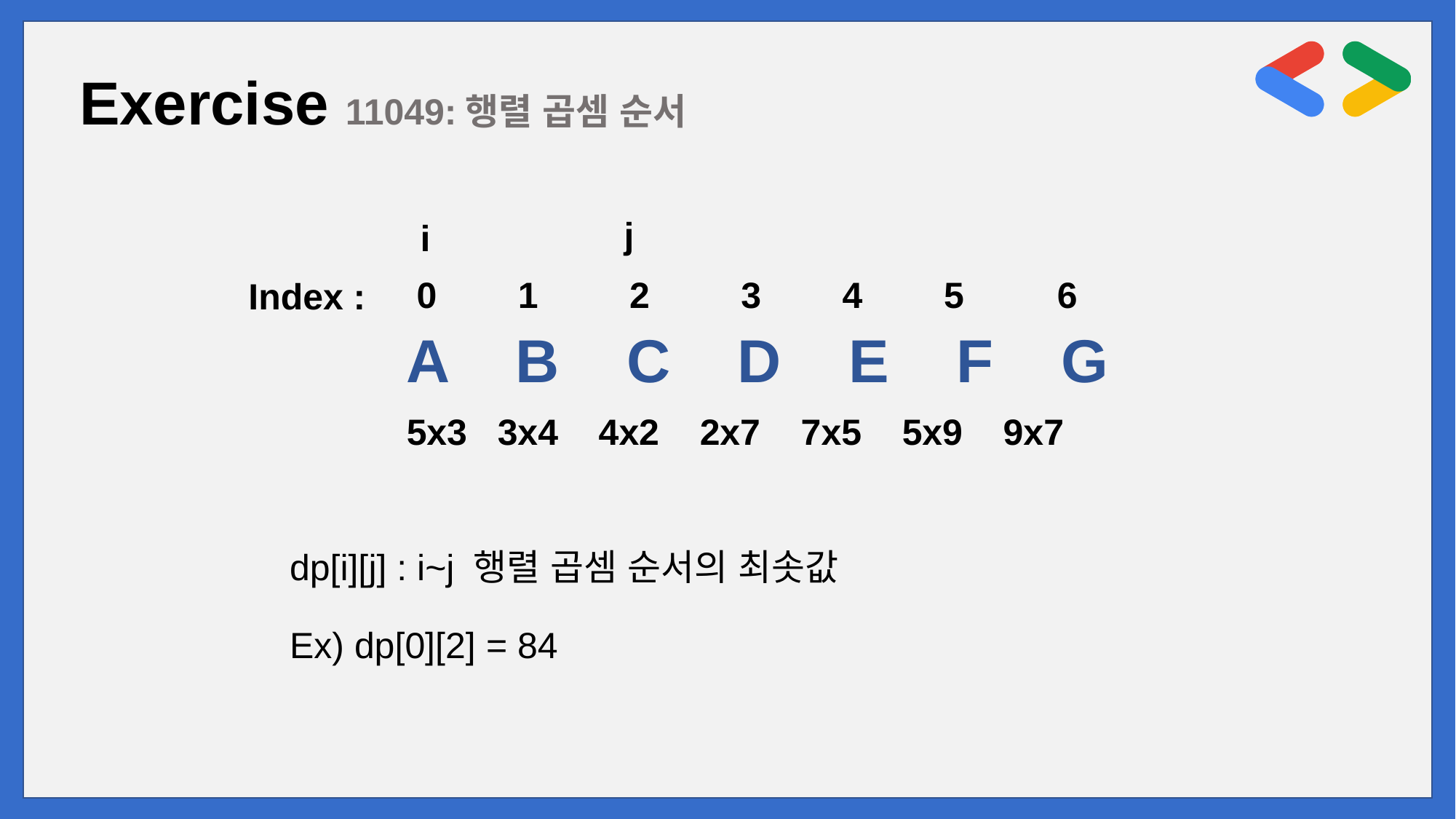

Exercise 11049:행렬 곱셈 순서
j
i
 0        1         2         3        4        5         6
Index :
A    B    C    D    E    F    G

5x3   3x4    4x2    2x7    7x5    5x9    9x7
dp[i][j] : i~j 행렬 곱셈 순서의 최솟값
Ex) dp[0][2] = 84